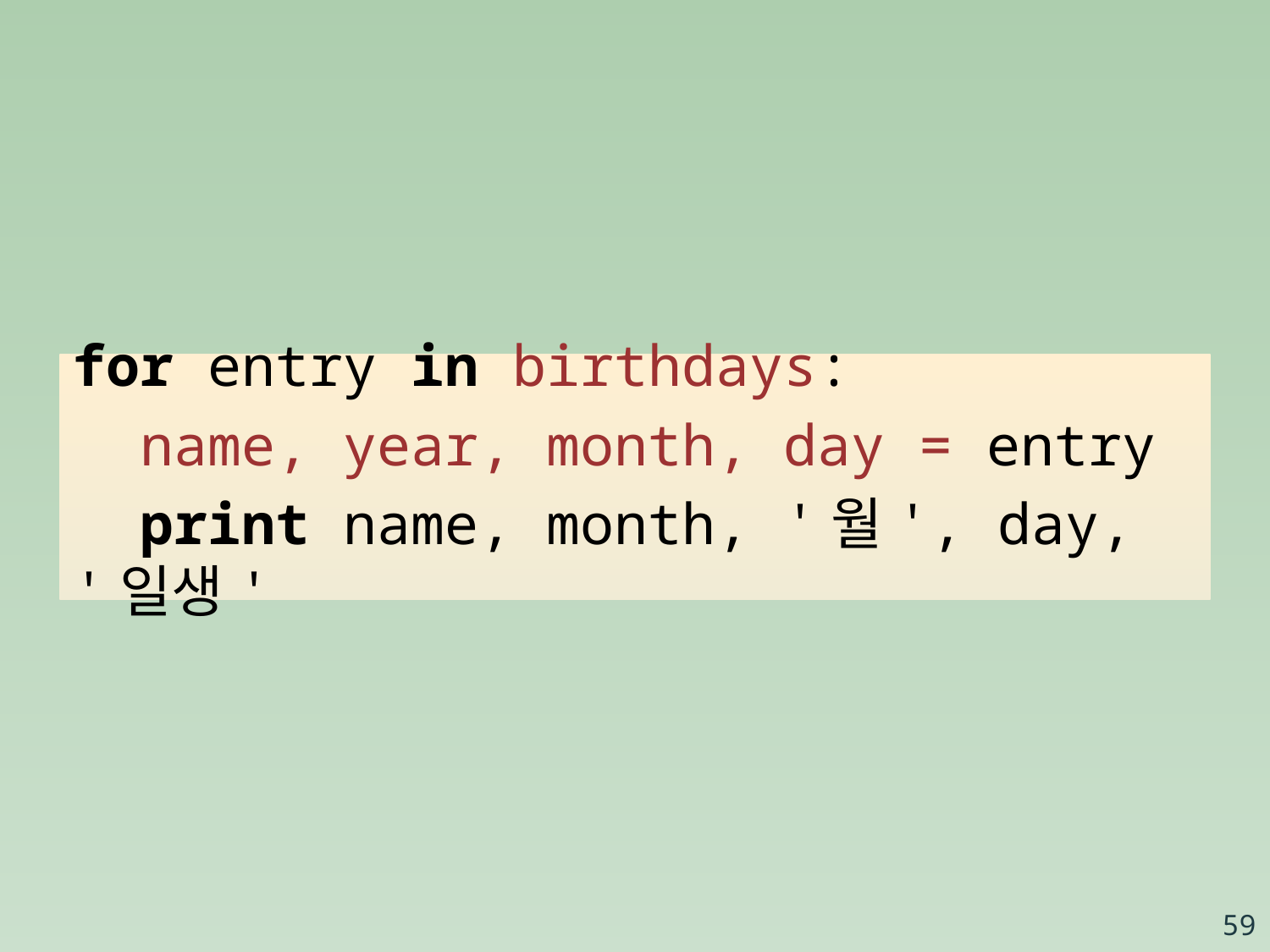

for entry in birthdays:
  name, year, month, day = entry
  print name, month, '월', day, '일생'
59